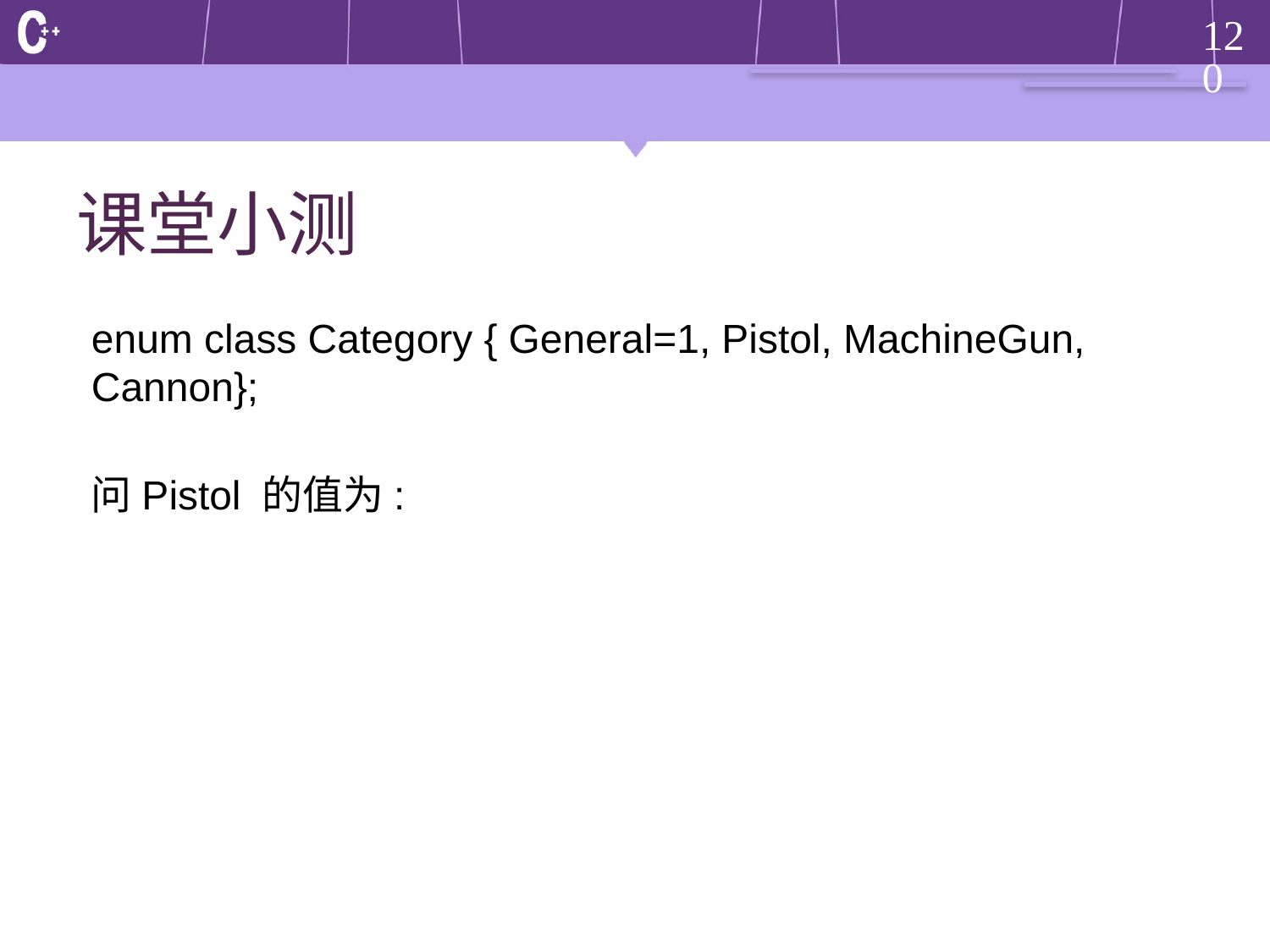

# 课堂小测
enum class Category { General=1, Pistol, MachineGun, Cannon};

问Pistol 的值为: